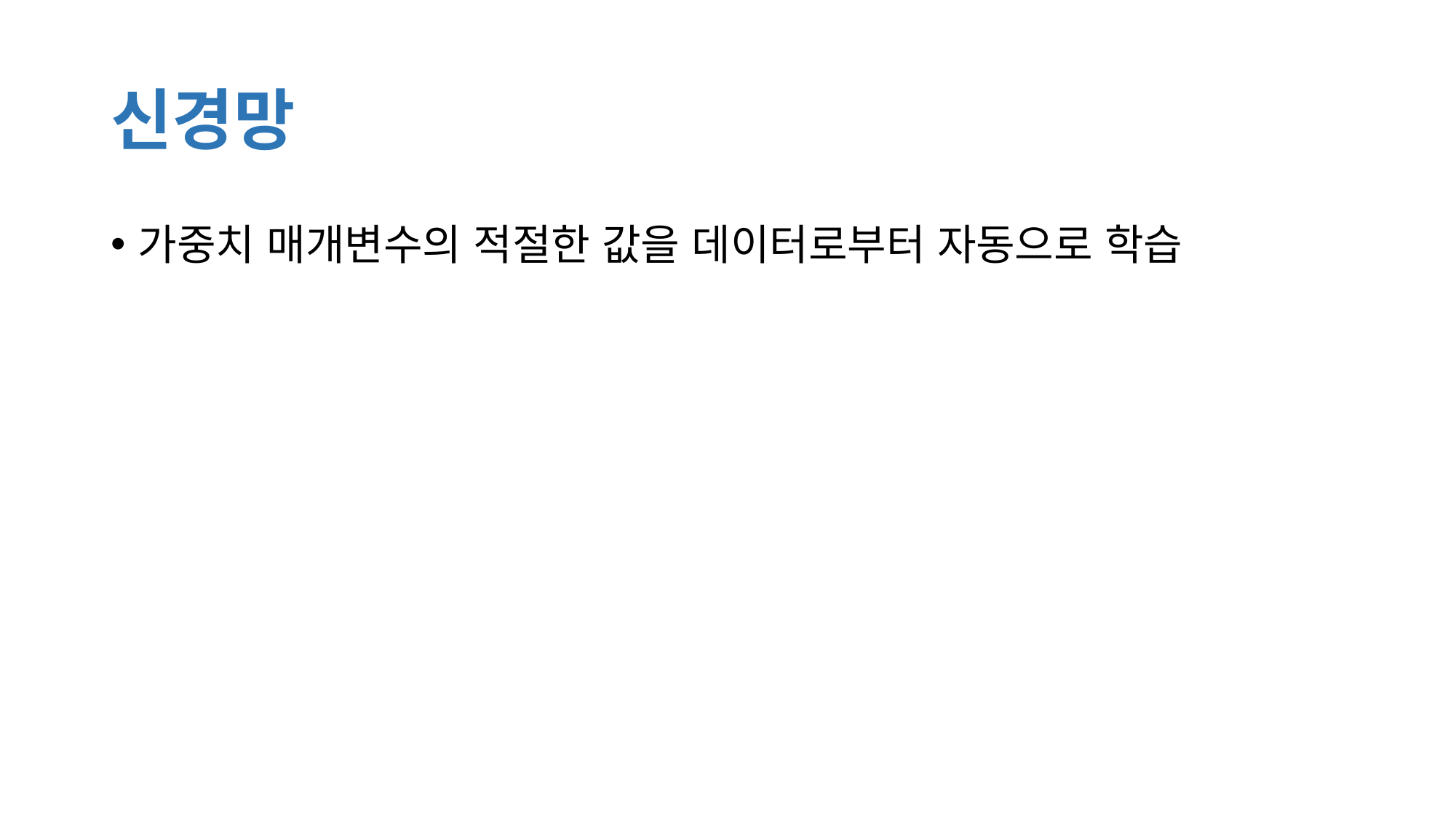

# 신경망
가중치 매개변수의 적절한 값을 데이터로부터 자동으로 학습